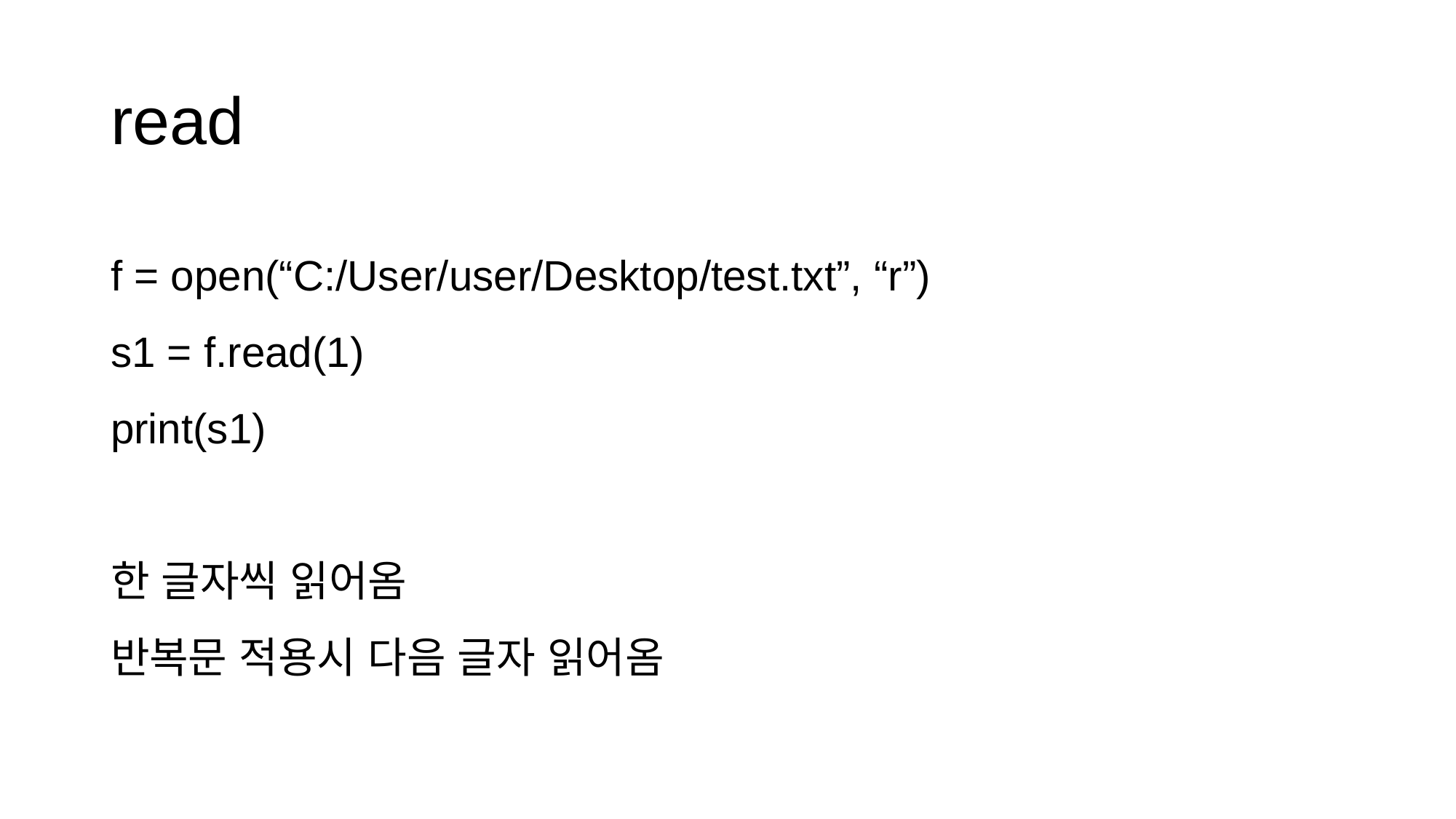

# read
f = open(“C:/User/user/Desktop/test.txt”, “r”)
s1 = f.read(1)
print(s1)

한 글자씩 읽어옴
반복문 적용시 다음 글자 읽어옴